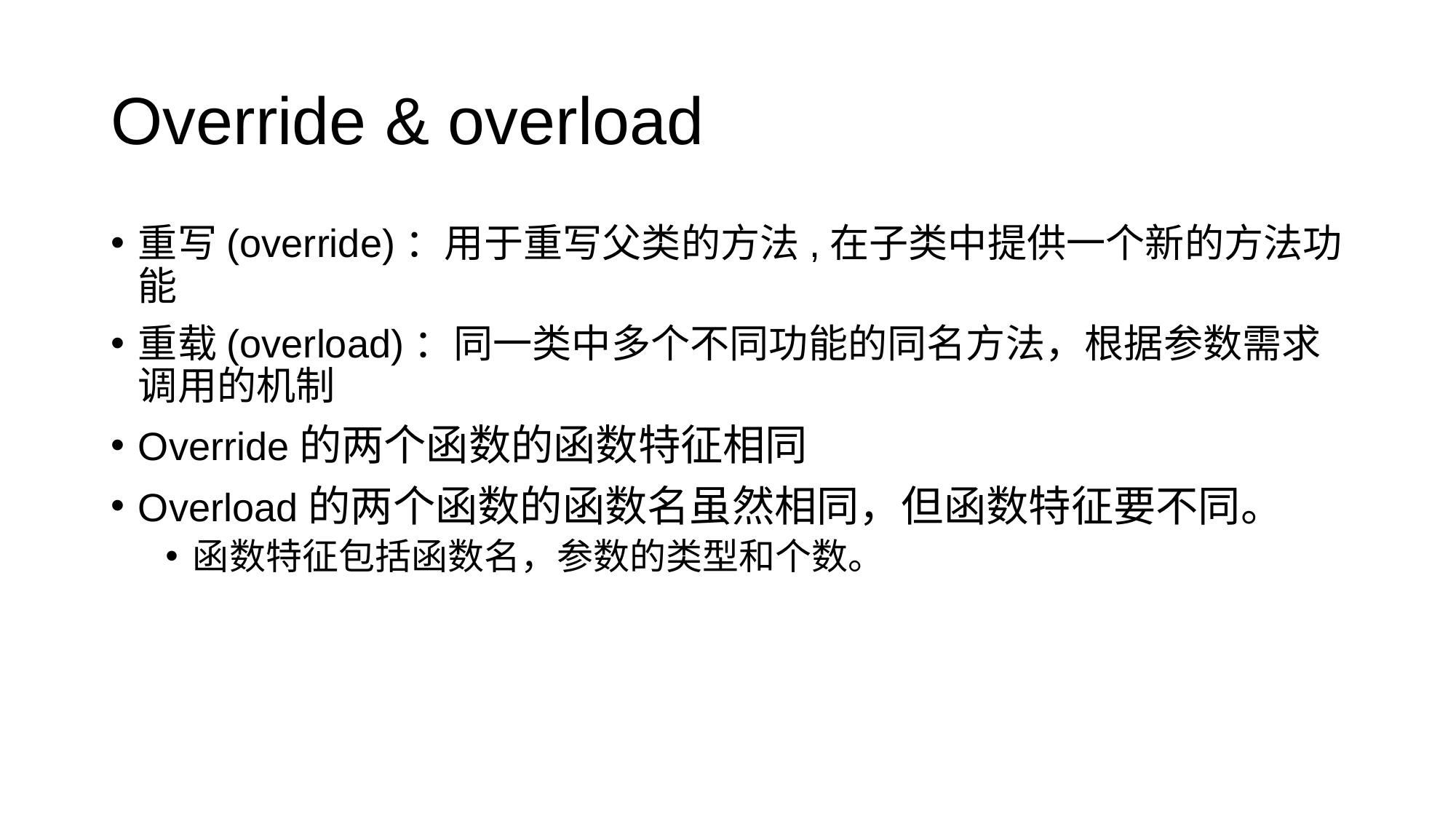

# Override & overload
重写(override)：用于重写父类的方法,在子类中提供一个新的方法功能
重载(overload)：同一类中多个不同功能的同名方法，根据参数需求调用的机制
Override的两个函数的函数特征相同
Overload的两个函数的函数名虽然相同，但函数特征要不同。
函数特征包括函数名，参数的类型和个数。